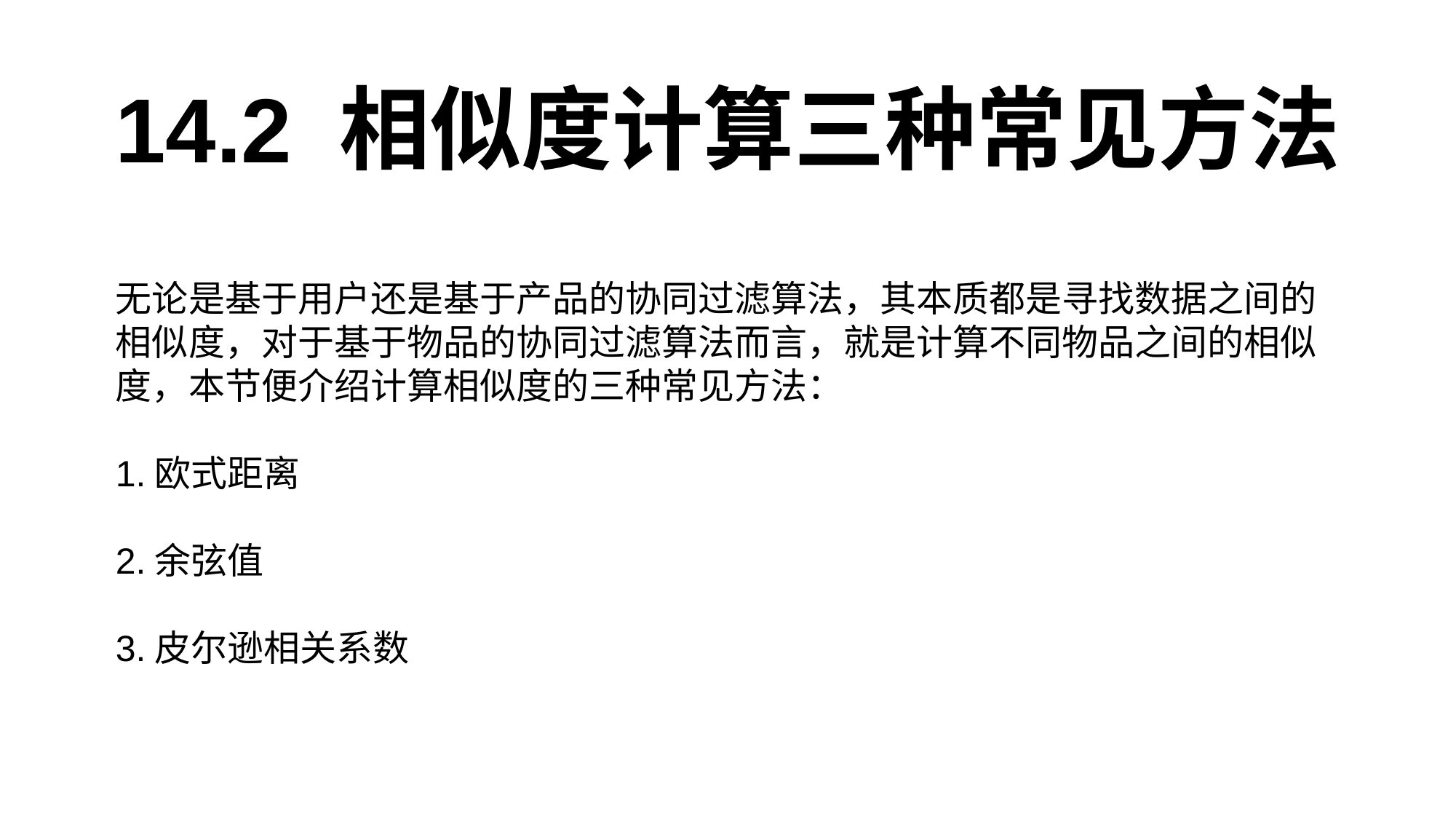

14.2 相似度计算三种常见方法
无论是基于用户还是基于产品的协同过滤算法，其本质都是寻找数据之间的相似度，对于基于物品的协同过滤算法而言，就是计算不同物品之间的相似度，本节便介绍计算相似度的三种常见方法：

1.欧式距离

2.余弦值

3.皮尔逊相关系数